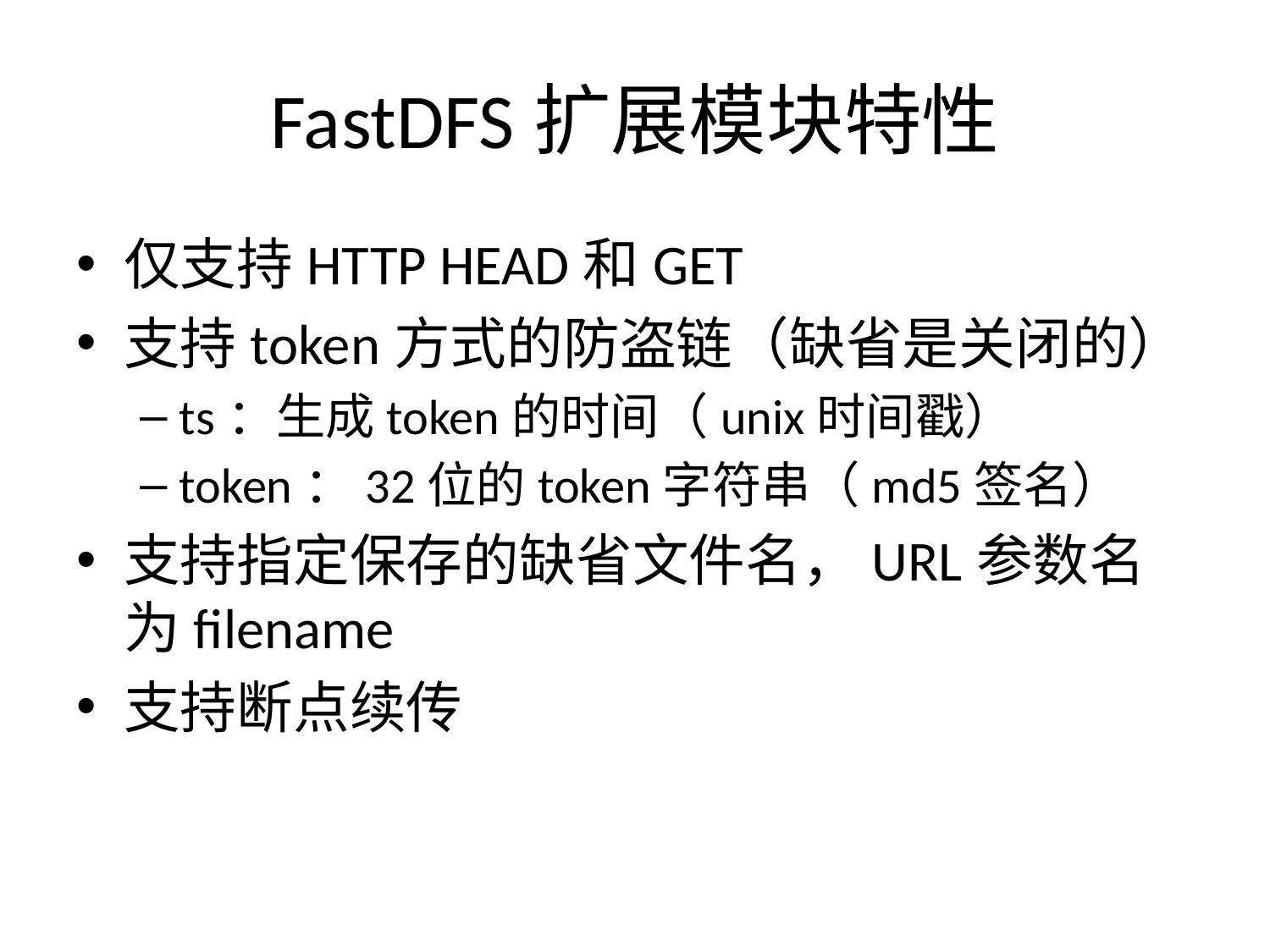

# FastDFS扩展模块特性
仅支持HTTP HEAD和GET
支持token方式的防盗链（缺省是关闭的）
ts：生成token的时间（unix时间戳）
token：32位的token字符串（md5签名）
支持指定保存的缺省文件名，URL参数名为filename
支持断点续传